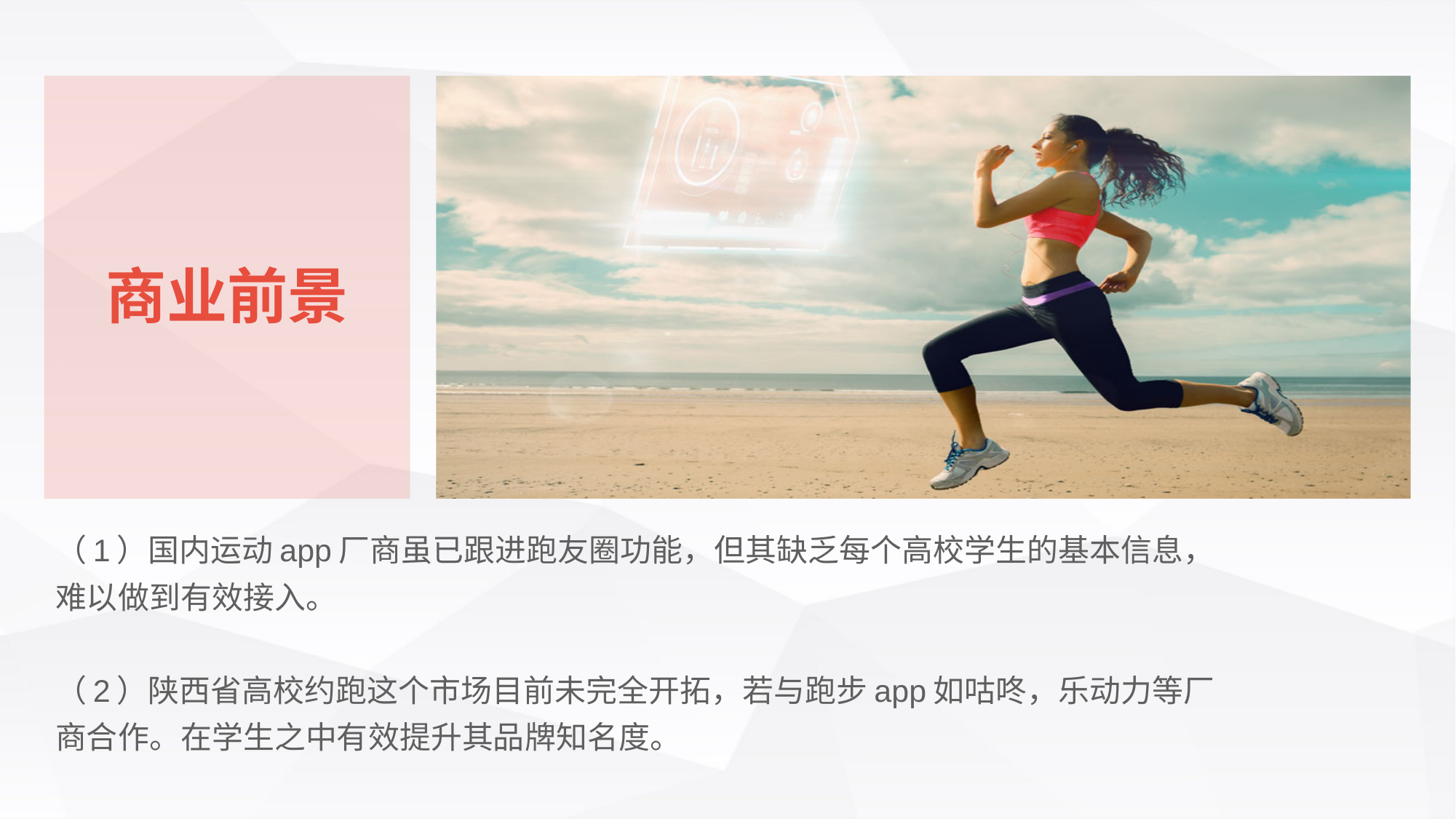

商业前景

（1）国内运动app厂商虽已跟进跑友圈功能，但其缺乏每个高校学生的基本信息，
难以做到有效接入。

（2）陕西省高校约跑这个市场目前未完全开拓，若与跑步app如咕咚，乐动力等厂
商合作。在学生之中有效提升其品牌知名度。